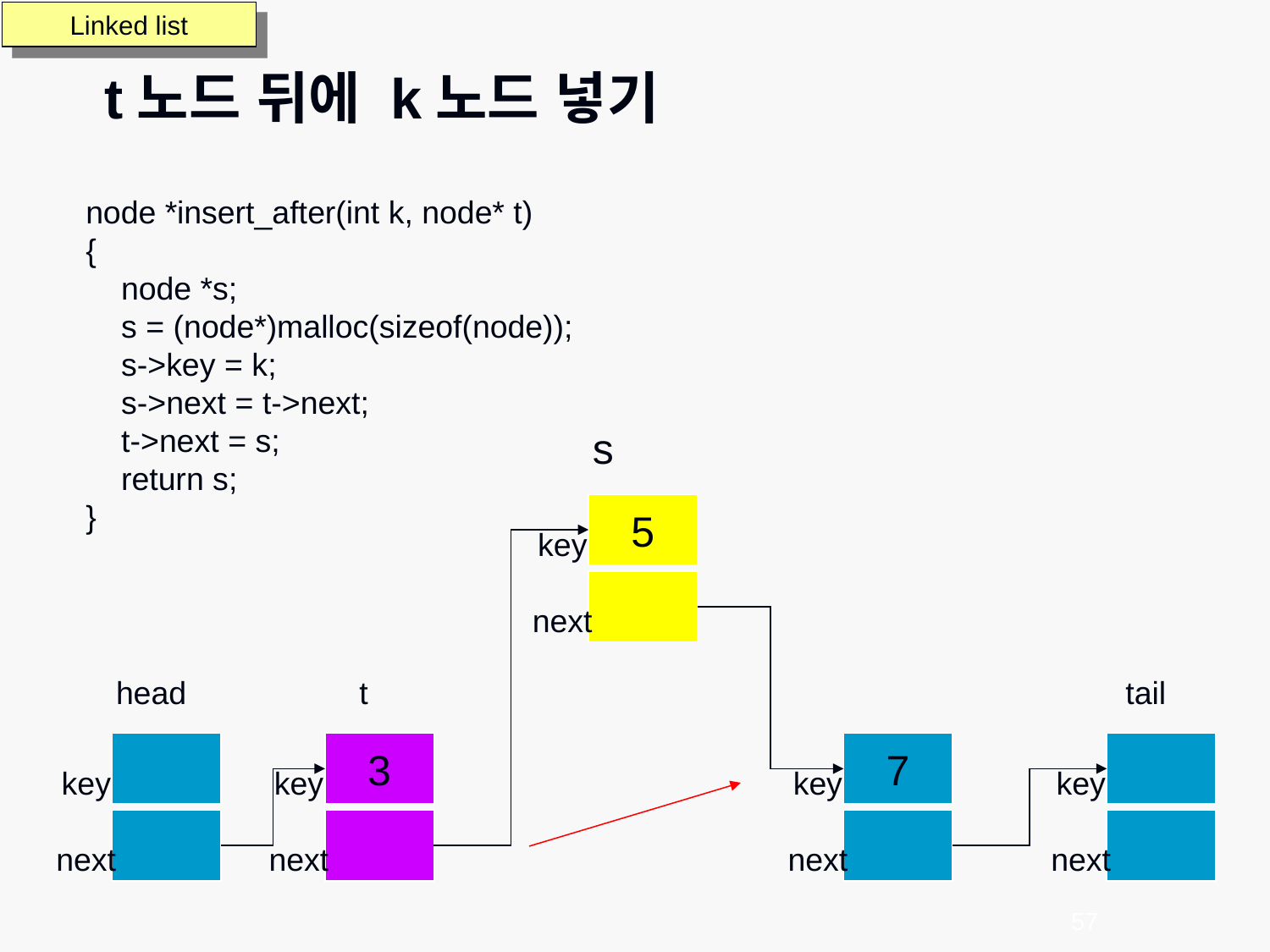

Linked list
t노드 뒤에 k노드 넣기
node *insert_after(int k, node* t)
{
    node *s;
    s = (node*)malloc(sizeof(node));
    s->key = k;
    s->next = t->next;
    t->next = s;
    return s;
}
s
5
key

next

head
t
tail

3
7

key

next
key

next
key

next
key

next

57